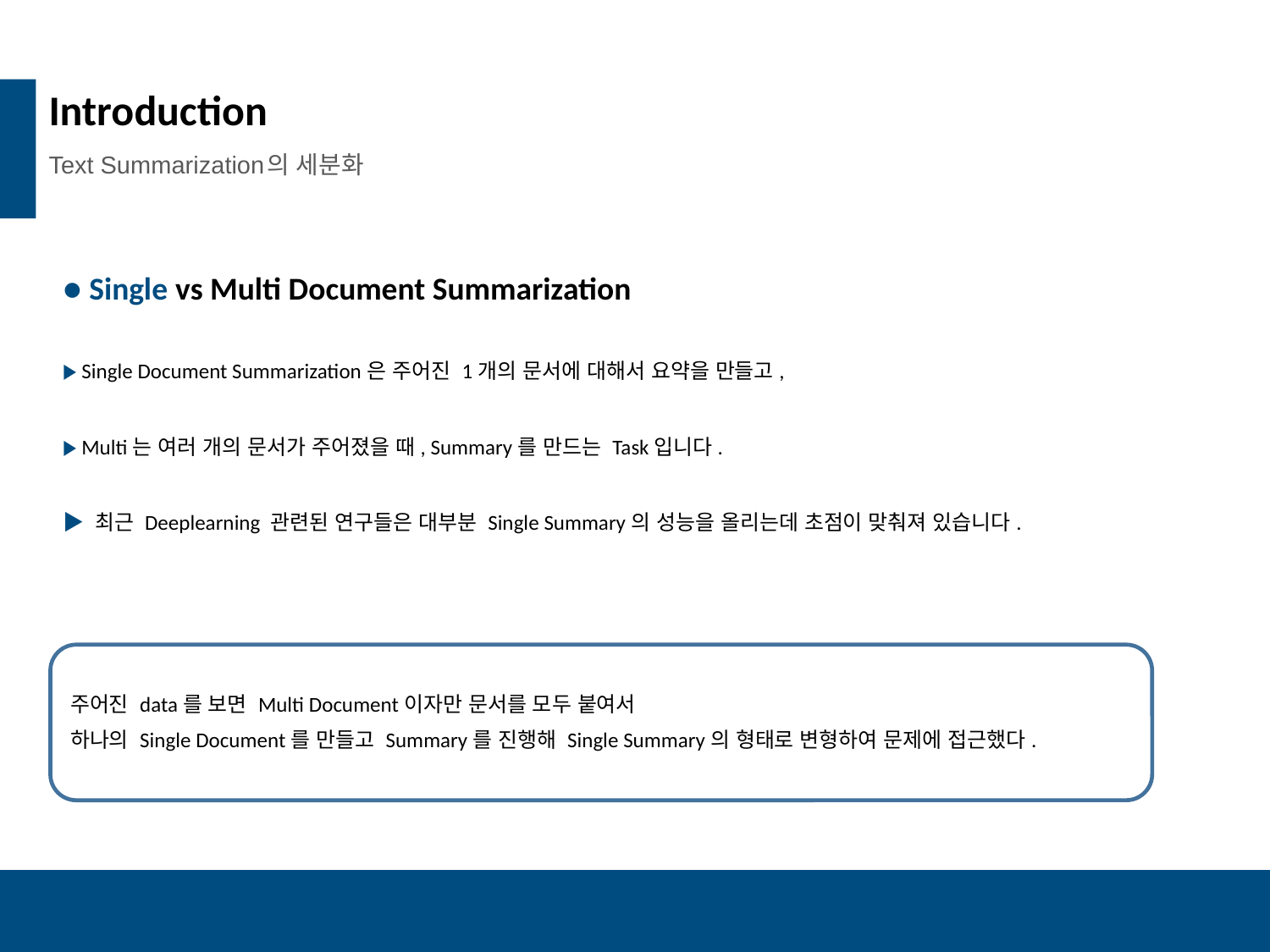

Introduction

Text Summarization의 세분화

● Single vs Multi Document Summarization

▶ Single Document Summarization은 주어진 1개의 문서에 대해서 요약을 만들고,

▶ Multi는 여러 개의 문서가 주어졌을 때, Summary를 만드는 Task입니다.

▶ 최근 Deeplearning 관련된 연구들은 대부분 Single Summary의 성능을 올리는데 초점이 맞춰져 있습니다.
주어진 data를 보면 Multi Document이자만 문서를 모두 붙여서
하나의 Single Document를 만들고 Summary를 진행해 Single Summary의 형태로 변형하여 문제에 접근했다. 다